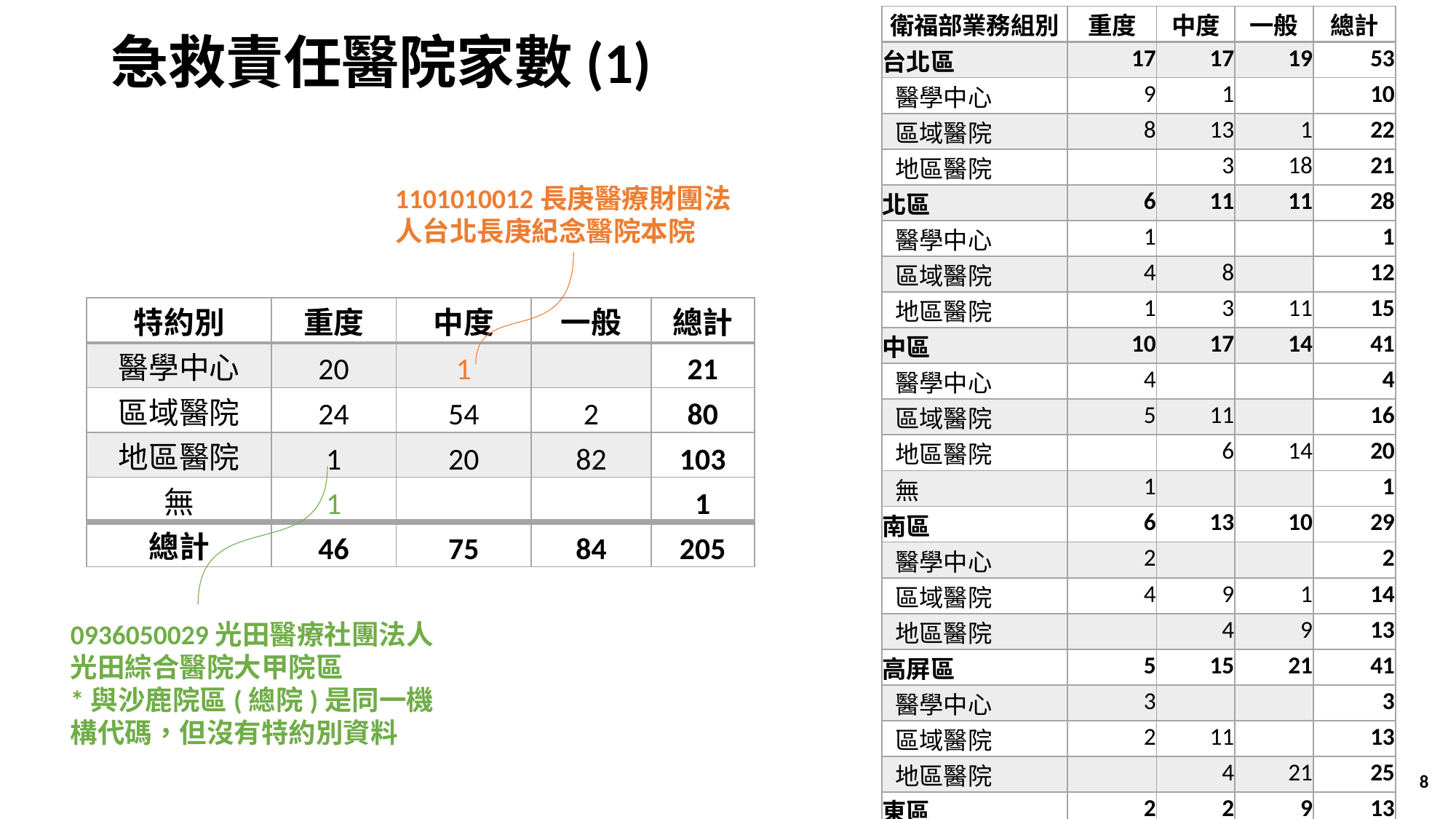

| 衛福部業務組別 | 重度 | 中度 | 一般 | 總計 |
| --- | --- | --- | --- | --- |
| 台北區 | 17 | 17 | 19 | 53 |
| 醫學中心 | 9 | 1 |  | 10 |
| 區域醫院 | 8 | 13 | 1 | 22 |
| 地區醫院 |  | 3 | 18 | 21 |
| 北區 | 6 | 11 | 11 | 28 |
| 醫學中心 | 1 |  |  | 1 |
| 區域醫院 | 4 | 8 |  | 12 |
| 地區醫院 | 1 | 3 | 11 | 15 |
| 中區 | 10 | 17 | 14 | 41 |
| 醫學中心 | 4 |  |  | 4 |
| 區域醫院 | 5 | 11 |  | 16 |
| 地區醫院 |  | 6 | 14 | 20 |
| 無 | 1 |  |  | 1 |
| 南區 | 6 | 13 | 10 | 29 |
| 醫學中心 | 2 |  |  | 2 |
| 區域醫院 | 4 | 9 | 1 | 14 |
| 地區醫院 |  | 4 | 9 | 13 |
| 高屏區 | 5 | 15 | 21 | 41 |
| 醫學中心 | 3 |  |  | 3 |
| 區域醫院 | 2 | 11 |  | 13 |
| 地區醫院 |  | 4 | 21 | 25 |
| 東區 | 2 | 2 | 9 | 13 |
| 醫學中心 | 1 |  |  | 1 |
| 區域醫院 | 1 | 2 |  | 3 |
| 地區醫院 |  |  | 9 | 9 |
| 總計 | 46 | 75 | 84 | 205 |
# 急救責任醫院家數(1)
1101010012長庚醫療財團法人台北長庚紀念醫院本院
| 特約別 | 重度 | 中度 | 一般 | 總計 |
| --- | --- | --- | --- | --- |
| 醫學中心 | 20 | 1 |  | 21 |
| 區域醫院 | 24 | 54 | 2 | 80 |
| 地區醫院 | 1 | 20 | 82 | 103 |
| 無 | 1 |  |  | 1 |
| 總計 | 46 | 75 | 84 | 205 |
0936050029光田醫療社團法人光田綜合醫院大甲院區
*與沙鹿院區(總院)是同一機構代碼，但沒有特約別資料
8